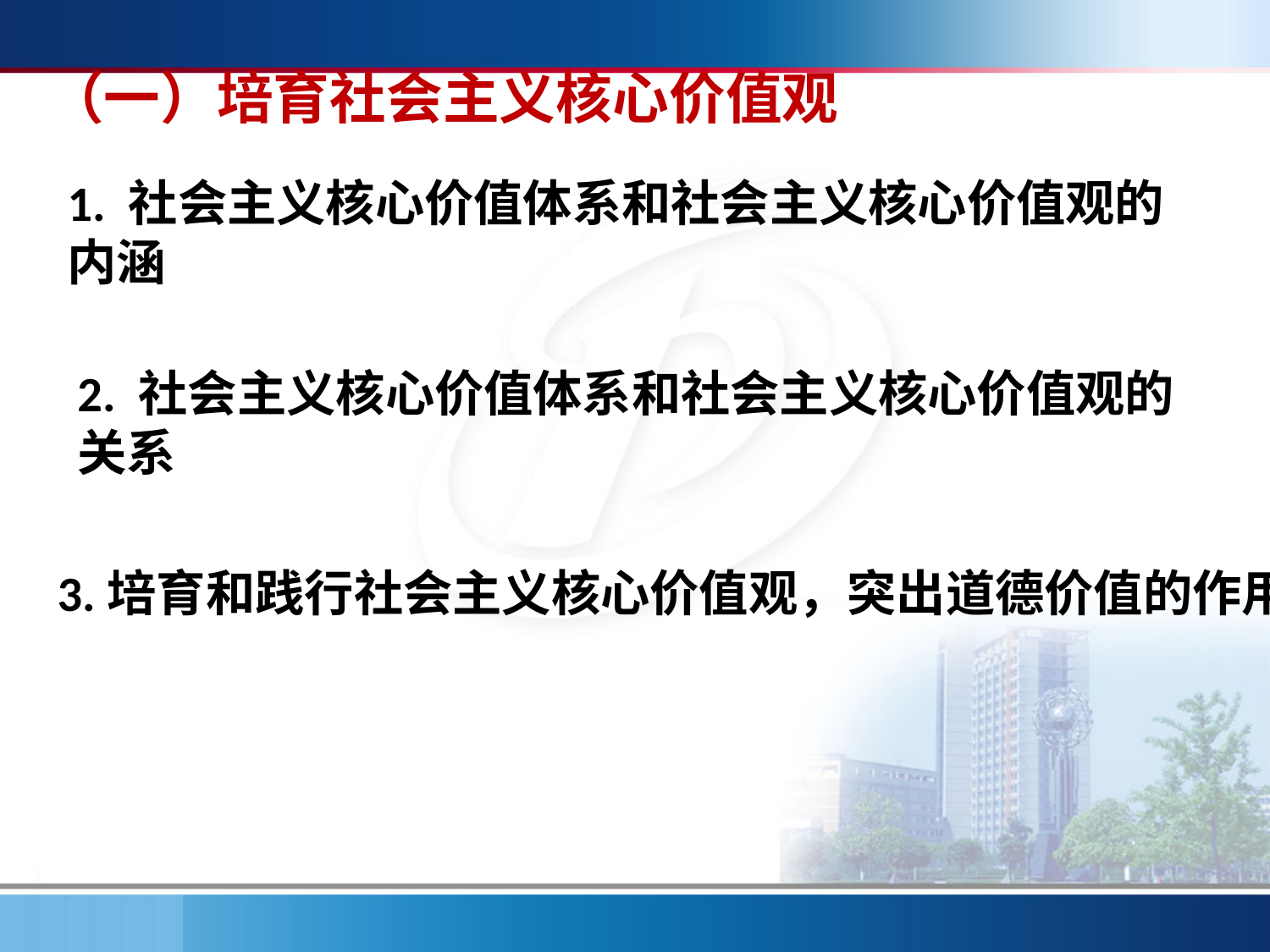

（一）培育社会主义核心价值观
1. 社会主义核心价值体系和社会主义核心价值观的内涵
2. 社会主义核心价值体系和社会主义核心价值观的关系
3.培育和践行社会主义核心价值观，突出道德价值的作用